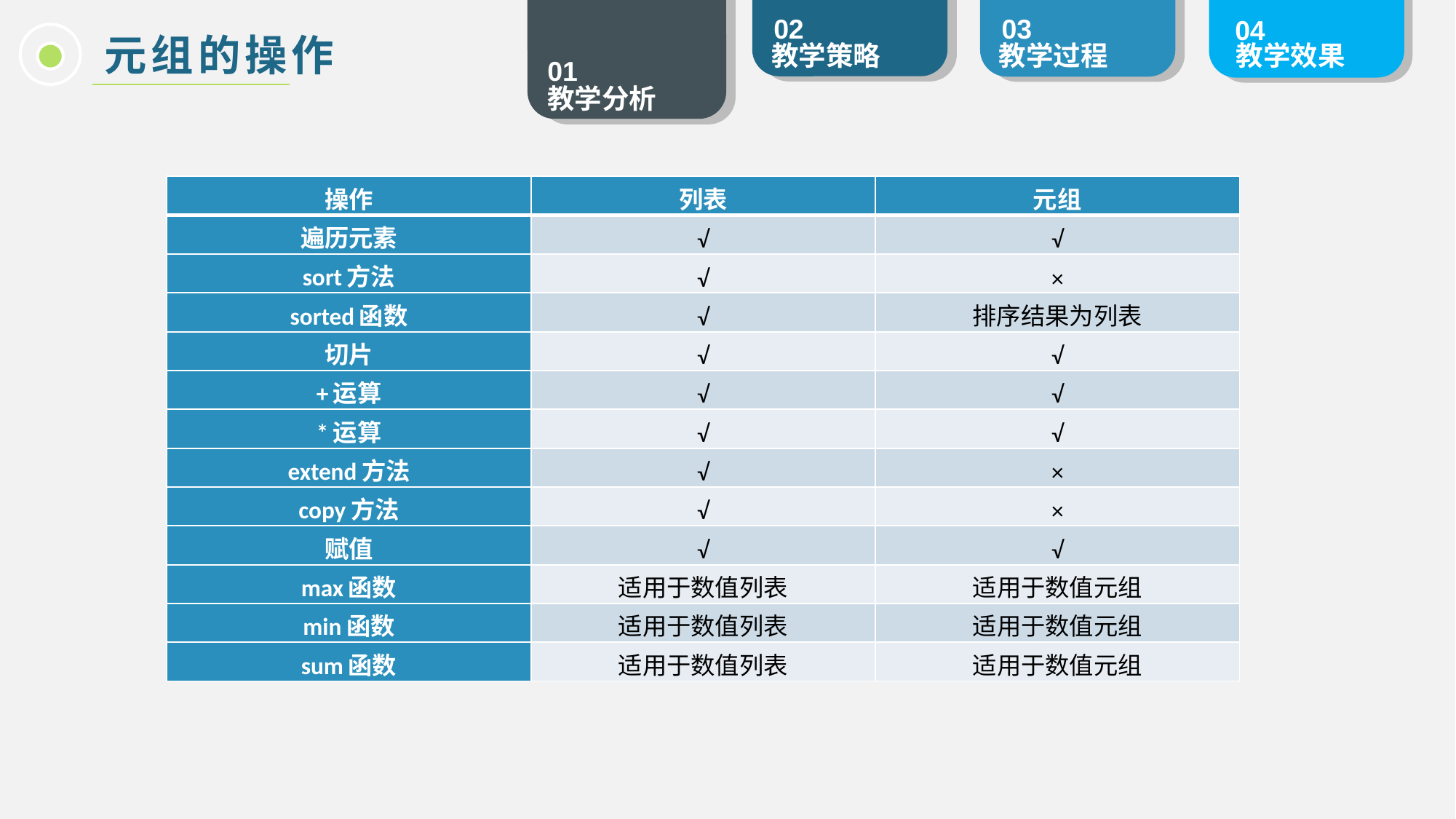

元组的操作

| 操作 | 列表 | 元组 |
| --- | --- | --- |
| 遍历元素 | √ | √ |
| sort方法 | √ | × |
| sorted函数 | √ | 排序结果为列表 |
| 切片 | √ | √ |
| +运算 | √ | √ |
| \*运算 | √ | √ |
| extend方法 | √ | × |
| copy方法 | √ | × |
| 赋值 | √ | √ |
| max函数 | 适用于数值列表 | 适用于数值元组 |
| min函数 | 适用于数值列表 | 适用于数值元组 |
| sum函数 | 适用于数值列表 | 适用于数值元组 |